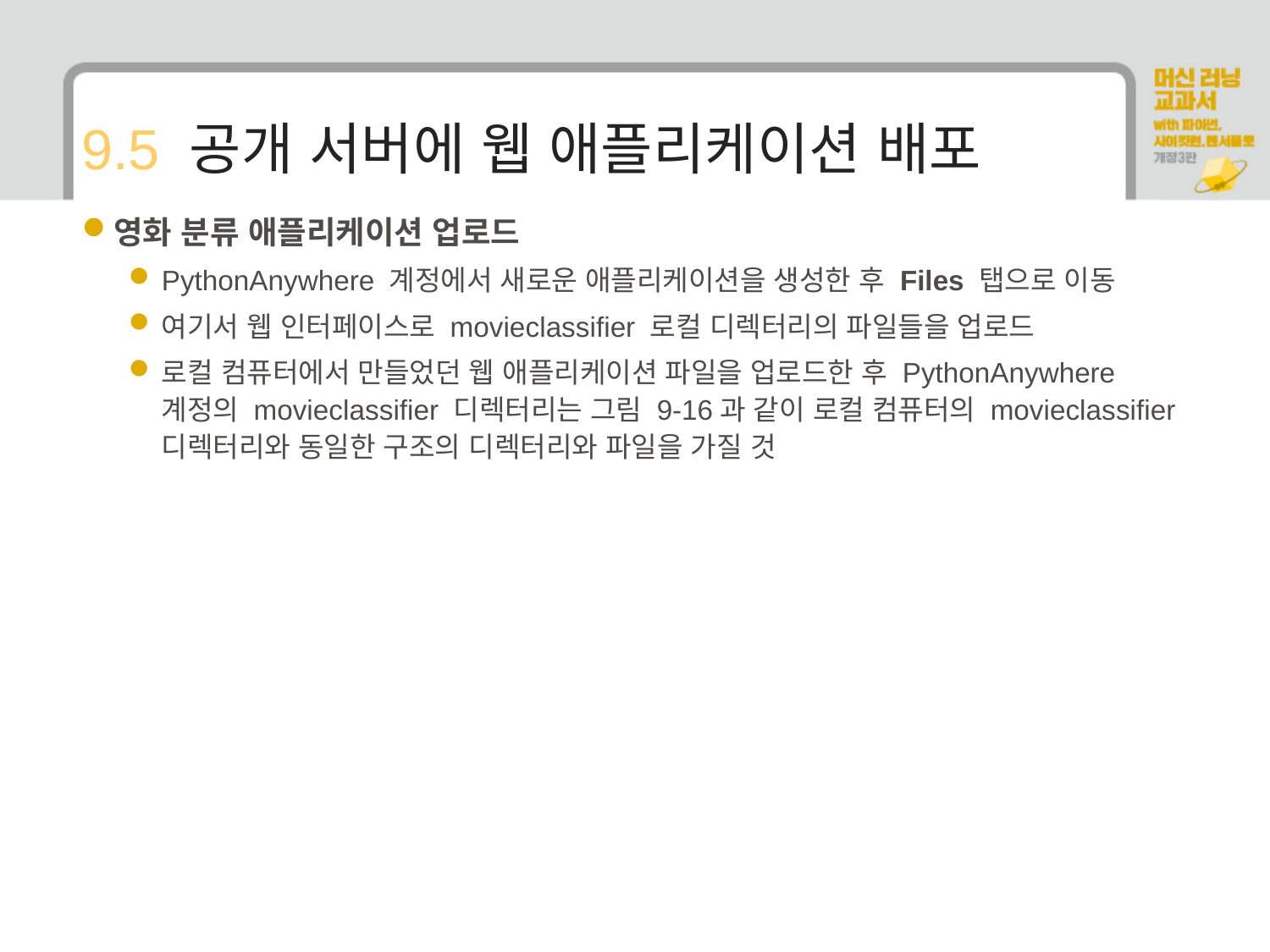

# 9.5 공개 서버에 웹 애플리케이션 배포
영화 분류 애플리케이션 업로드
PythonAnywhere 계정에서 새로운 애플리케이션을 생성한 후 Files 탭으로 이동
여기서 웹 인터페이스로 movieclassifier 로컬 디렉터리의 파일들을 업로드
로컬 컴퓨터에서 만들었던 웹 애플리케이션 파일을 업로드한 후 PythonAnywhere 계정의 movieclassifier 디렉터리는 그림 9-16과 같이 로컬 컴퓨터의 movieclassifier 디렉터리와 동일한 구조의 디렉터리와 파일을 가질 것